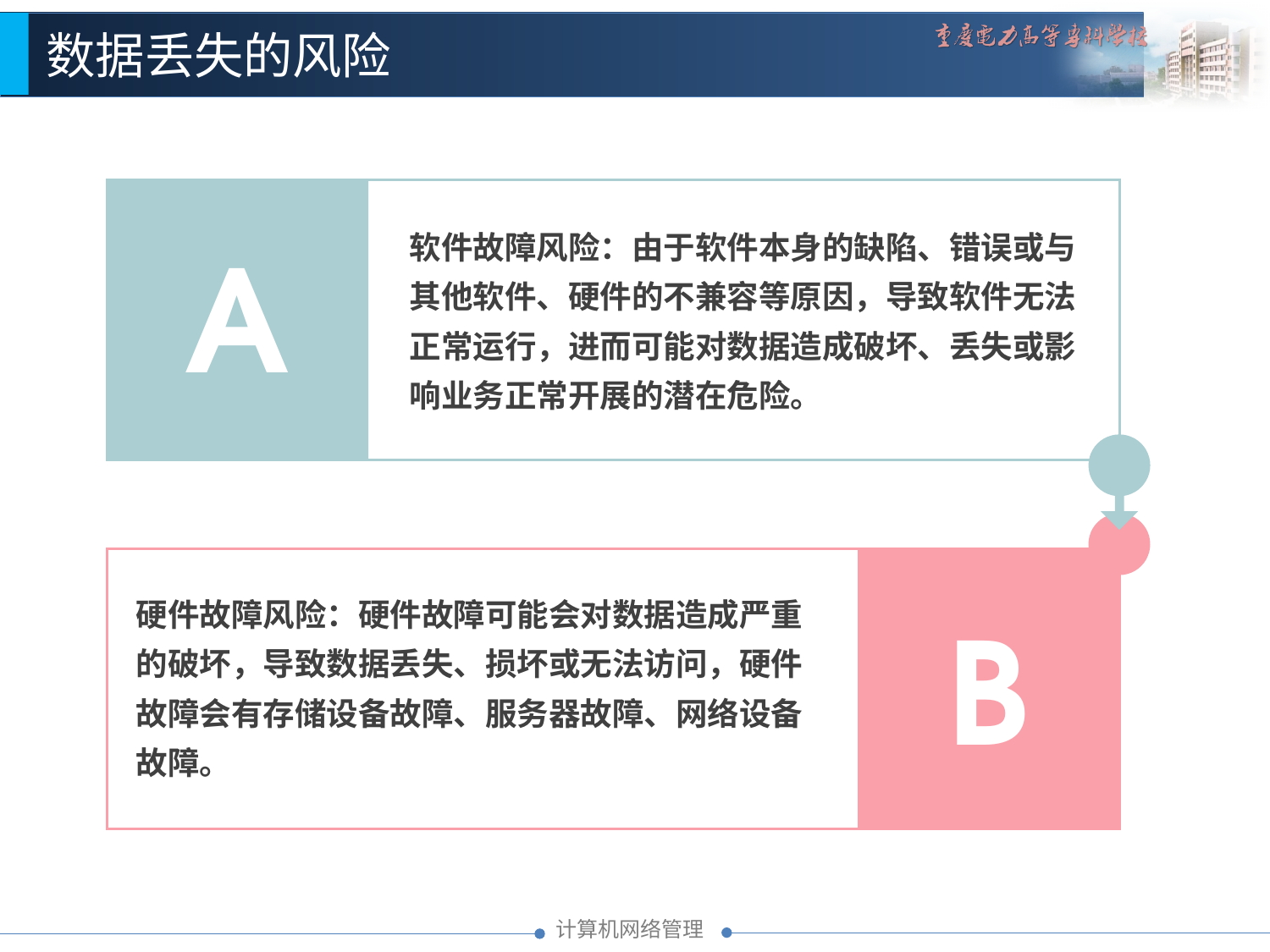

数据丢失的风险

软件故障风险：由于软件本身的缺陷、错误或与其他软件、硬件的不兼容等原因，导致软件无法正常运行，进而可能对数据造成破坏、丢失或影响业务正常开展的潜在危险。
A
4.1.1.2 数据恢复定义

硬件故障风险：硬件故障可能会对数据造成严重的破坏，导致数据丢失、损坏或无法访问，硬件故障会有存储设备故障、服务器故障、网络设备故障。
B